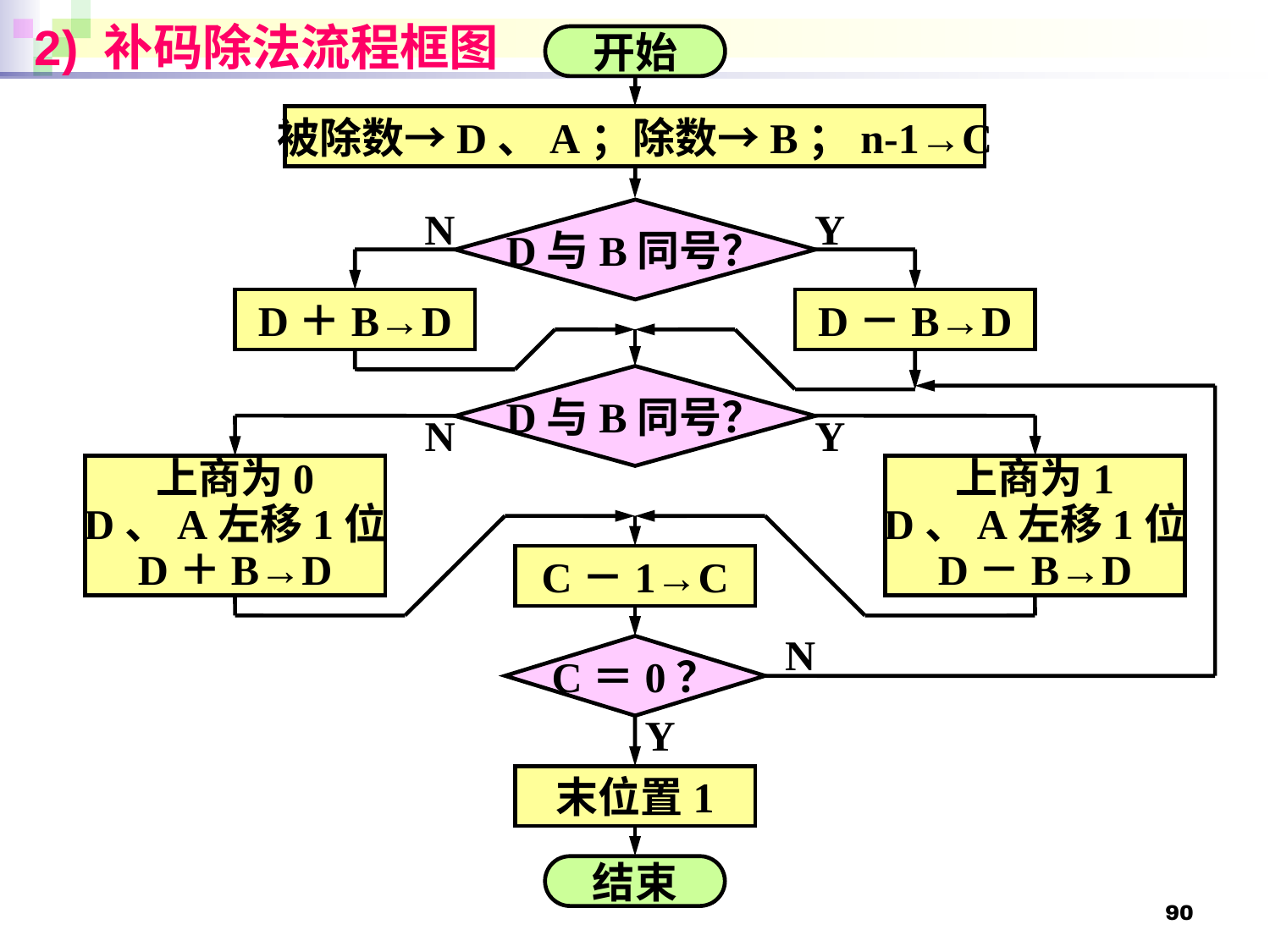

2) 补码除法流程框图
开始

被除数→D、A；除数→B；n-1→C

N
Y
D与B同号？

D＋B→D
D－B→D

D与B同号？

N
Y

上商为0
D、A左移1位
D＋B→D
上商为1
D、A左移1位
D－B→D

C－1→C

N
C＝0？

Y

末位置1

结束
90